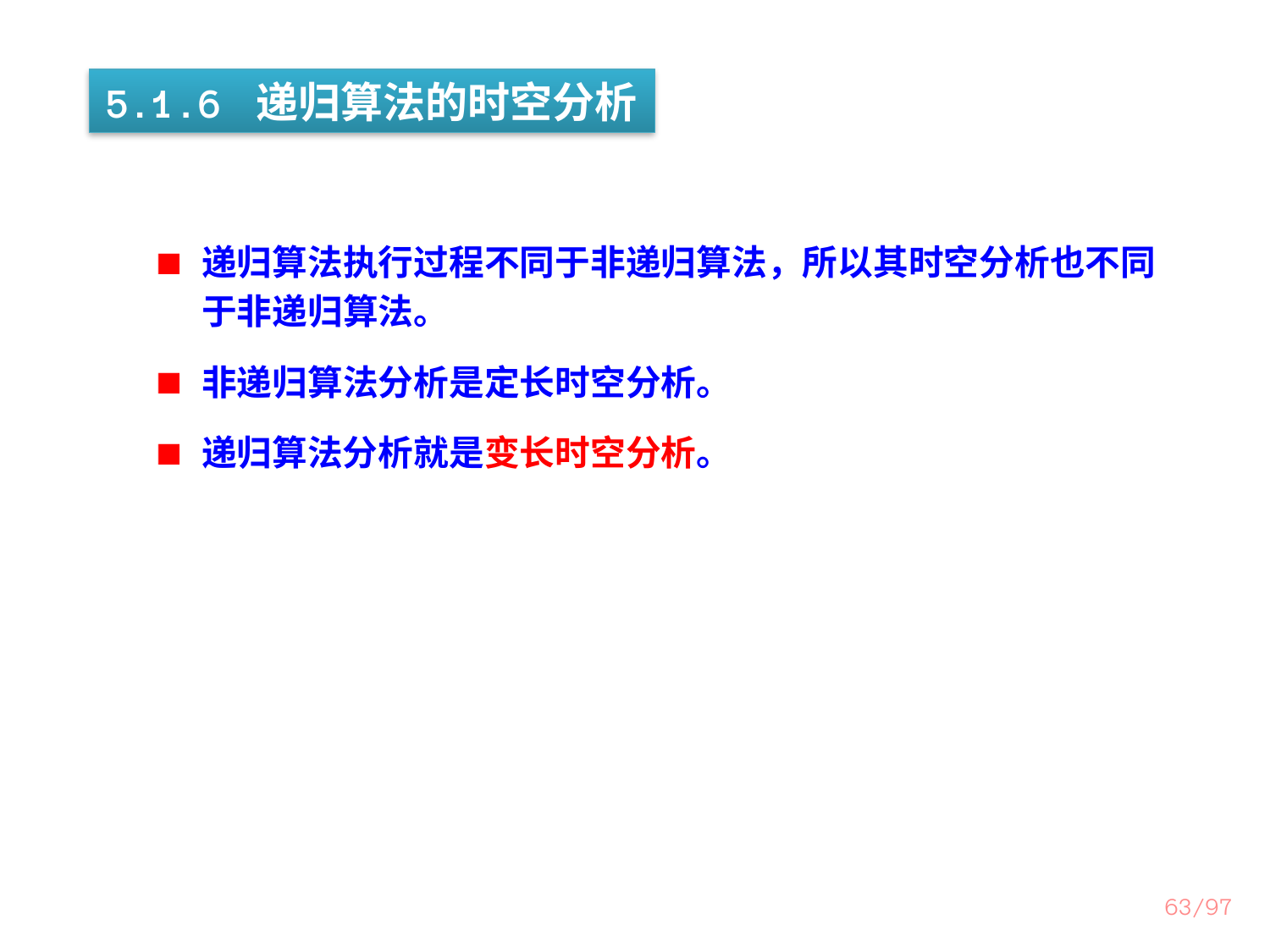

5.1.6 递归算法的时空分析
递归算法执行过程不同于非递归算法，所以其时空分析也不同于非递归算法。
非递归算法分析是定长时空分析。
递归算法分析就是变长时空分析。
63/97